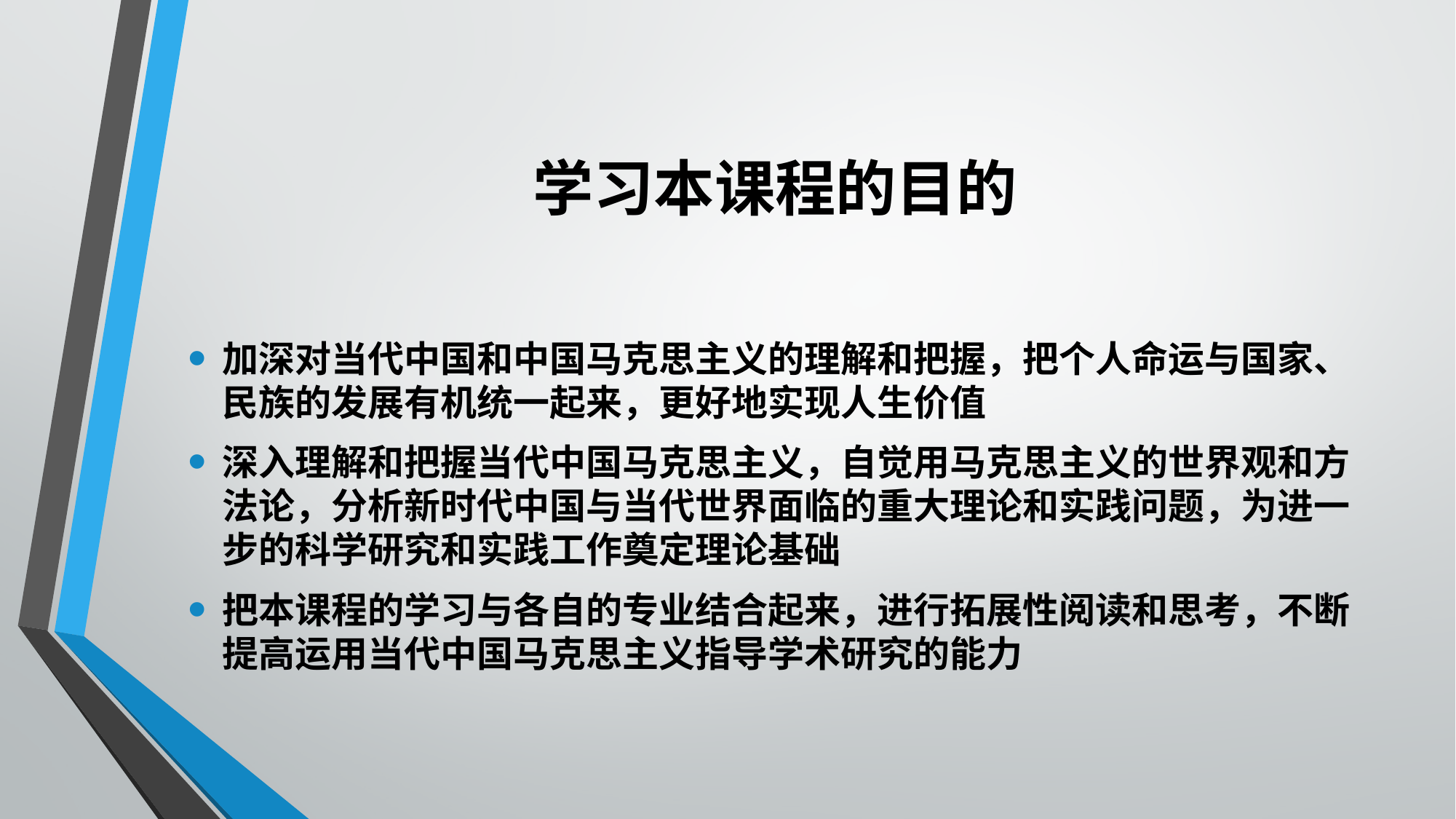

# 学习本课程的目的
加深对当代中国和中国马克思主义的理解和把握，把个人命运与国家、民族的发展有机统一起来，更好地实现人生价值
深入理解和把握当代中国马克思主义，自觉用马克思主义的世界观和方法论，分析新时代中国与当代世界面临的重大理论和实践问题，为进一步的科学研究和实践工作奠定理论基础
把本课程的学习与各自的专业结合起来，进行拓展性阅读和思考，不断提高运用当代中国马克思主义指导学术研究的能力